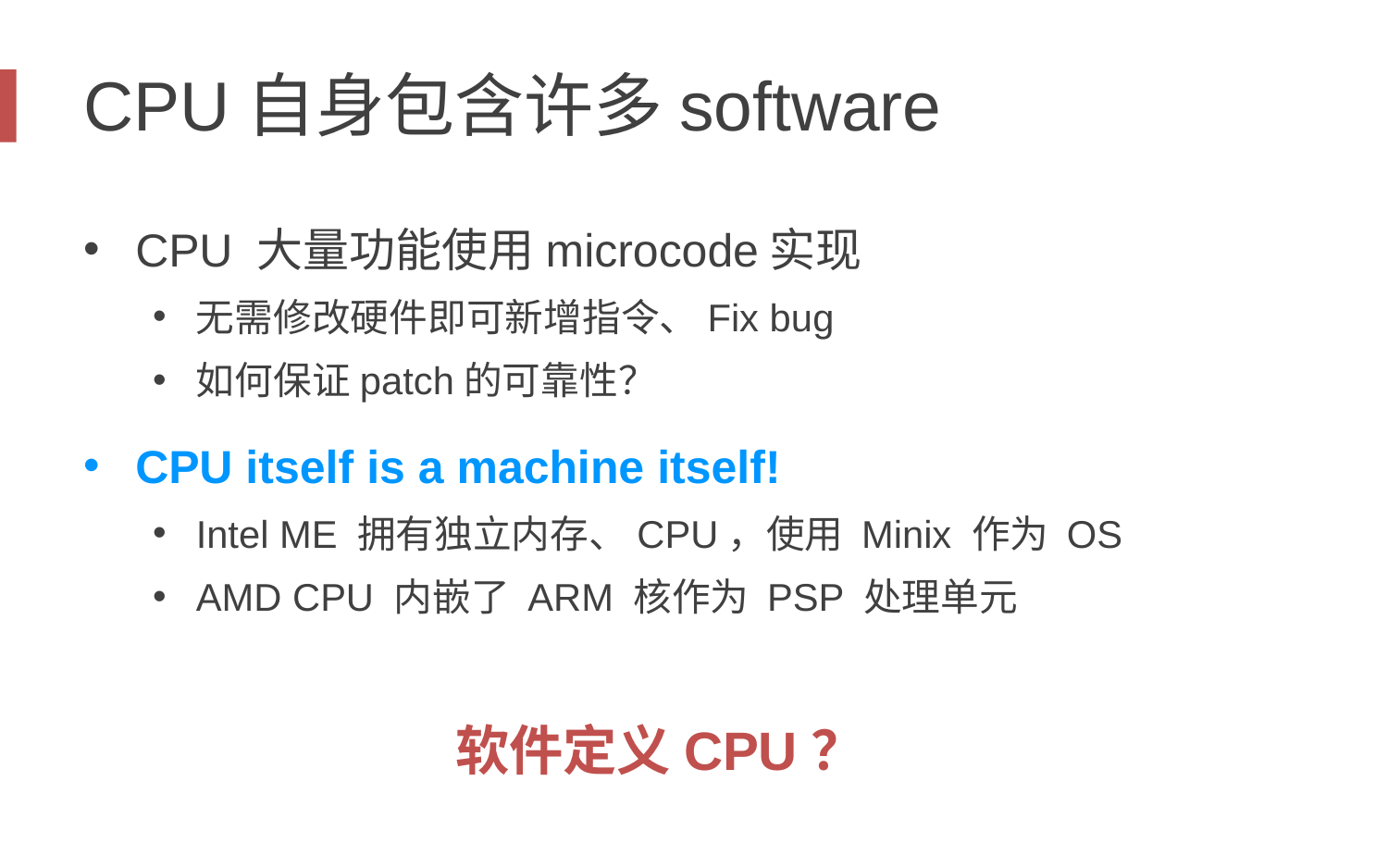

# CPU自身包含许多software
CPU 大量功能使用microcode实现
无需修改硬件即可新增指令、Fix bug
如何保证patch的可靠性？
CPU itself is a machine itself!
Intel ME 拥有独立内存、CPU，使用 Minix 作为 OS
AMD CPU 内嵌了 ARM 核作为 PSP 处理单元
软件定义CPU？